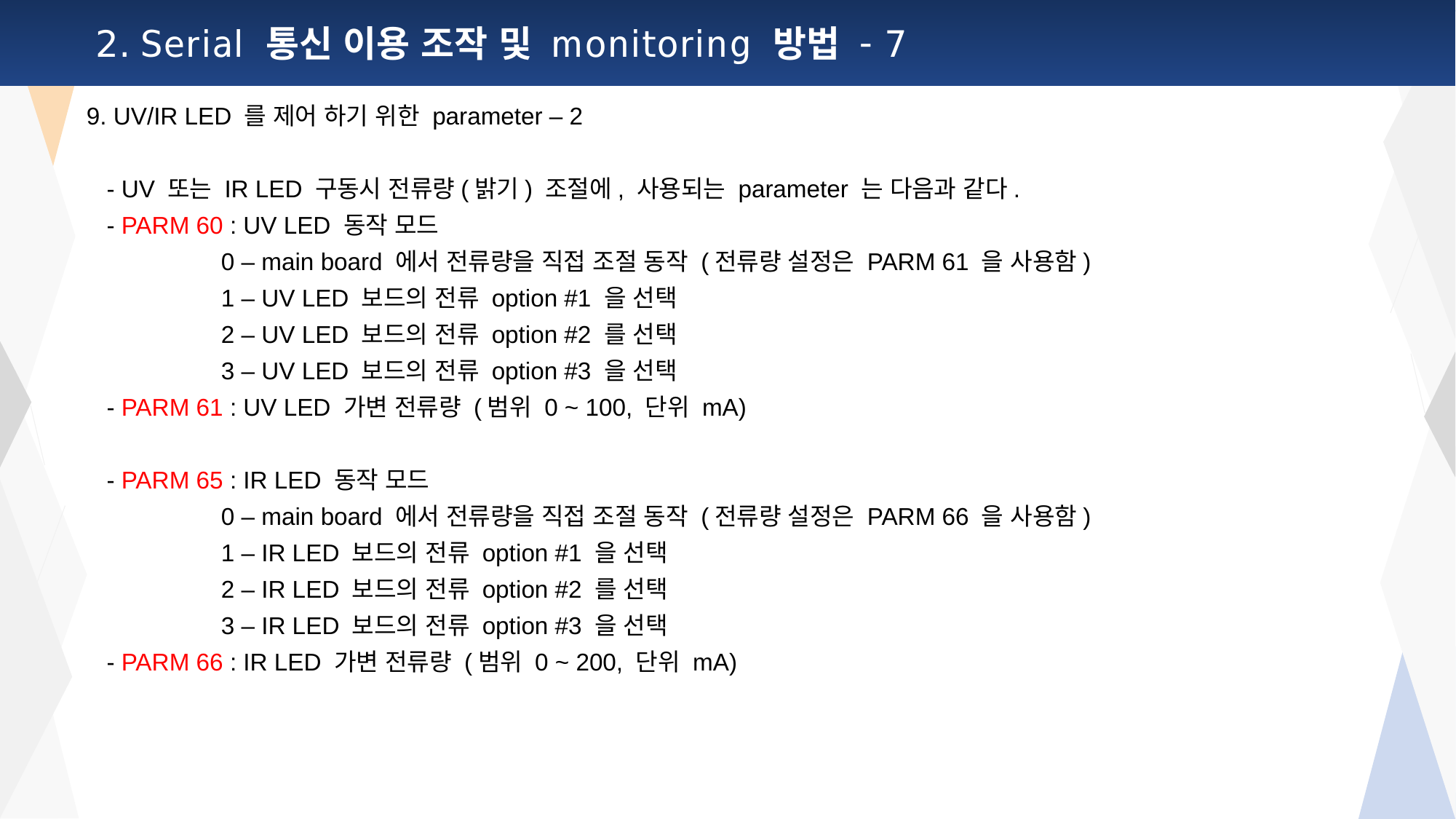

2. Test 항목 -  1) calibration - HF
        2. Serial 통신 이용 조작 및 monitoring 방법 - 7
9. UV/IR LED 를 제어 하기 위한 parameter – 2

   - UV 또는 IR LED 구동시 전류량(밝기) 조절에, 사용되는 parameter 는 다음과 같다.
   - PARM 60 : UV LED 동작 모드
                    0 – main board 에서 전류량을 직접 조절 동작 (전류량 설정은 PARM 61 을 사용함)
                    1 – UV LED 보드의 전류 option #1 을 선택
                    2 – UV LED 보드의 전류 option #2 를 선택
                    3 – UV LED 보드의 전류 option #3 을 선택
   - PARM 61 : UV LED 가변 전류량 (범위 0 ~ 100, 단위 mA)

   - PARM 65 : IR LED 동작 모드
                    0 – main board 에서 전류량을 직접 조절 동작 (전류량 설정은 PARM 66 을 사용함)
                    1 – IR LED 보드의 전류 option #1 을 선택
                    2 – IR LED 보드의 전류 option #2 를 선택
                    3 – IR LED 보드의 전류 option #3 을 선택
   - PARM 66 : IR LED 가변 전류량 (범위 0 ~ 200, 단위 mA)